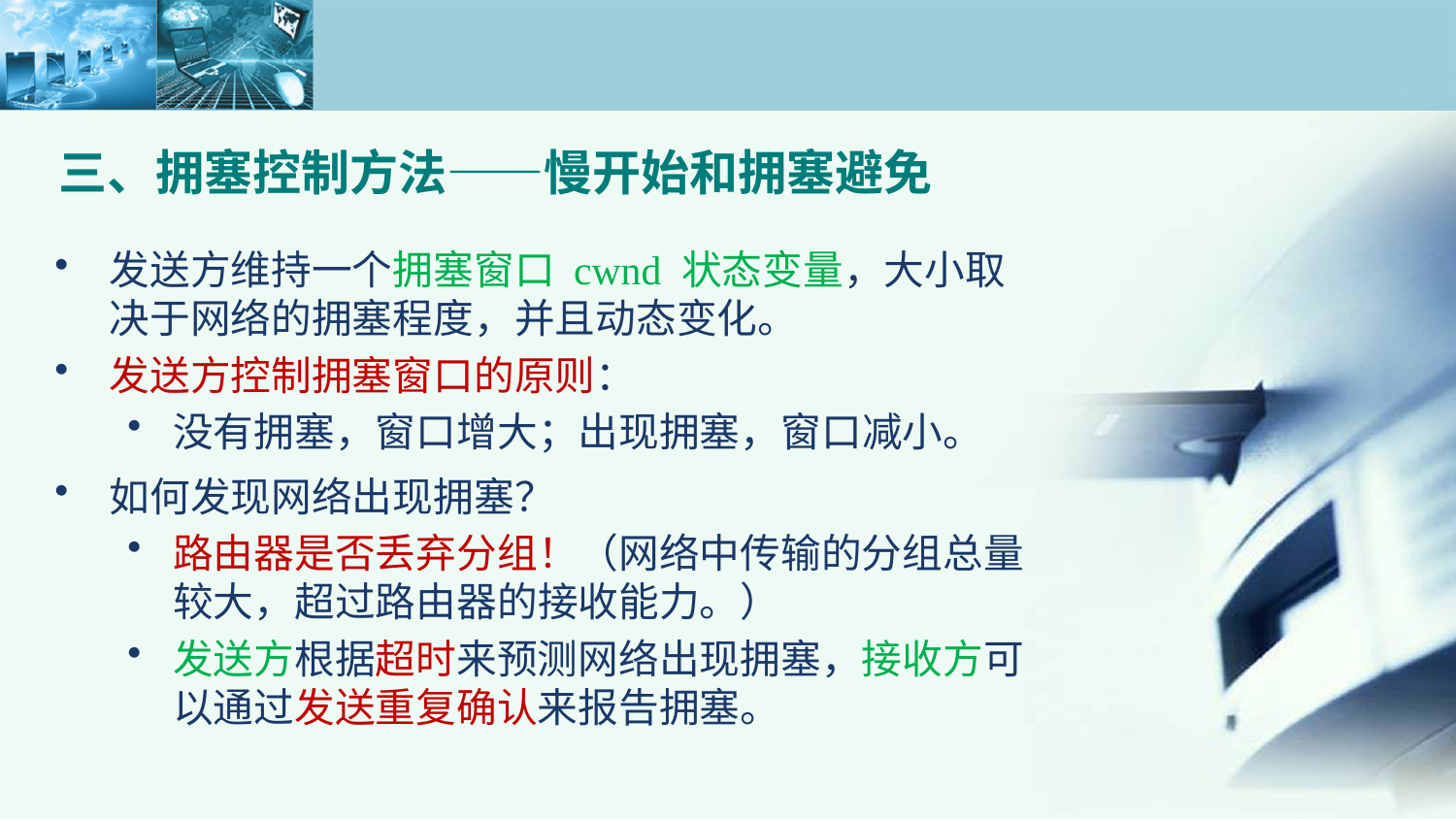

三、拥塞控制方法——慢开始和拥塞避免
发送方维持一个拥塞窗口 cwnd 状态变量，大小取决于网络的拥塞程度，并且动态变化。
发送方控制拥塞窗口的原则：
没有拥塞，窗口增大；出现拥塞，窗口减小。
如何发现网络出现拥塞？
路由器是否丢弃分组！（网络中传输的分组总量较大，超过路由器的接收能力。）
发送方根据超时来预测网络出现拥塞，接收方可以通过发送重复确认来报告拥塞。